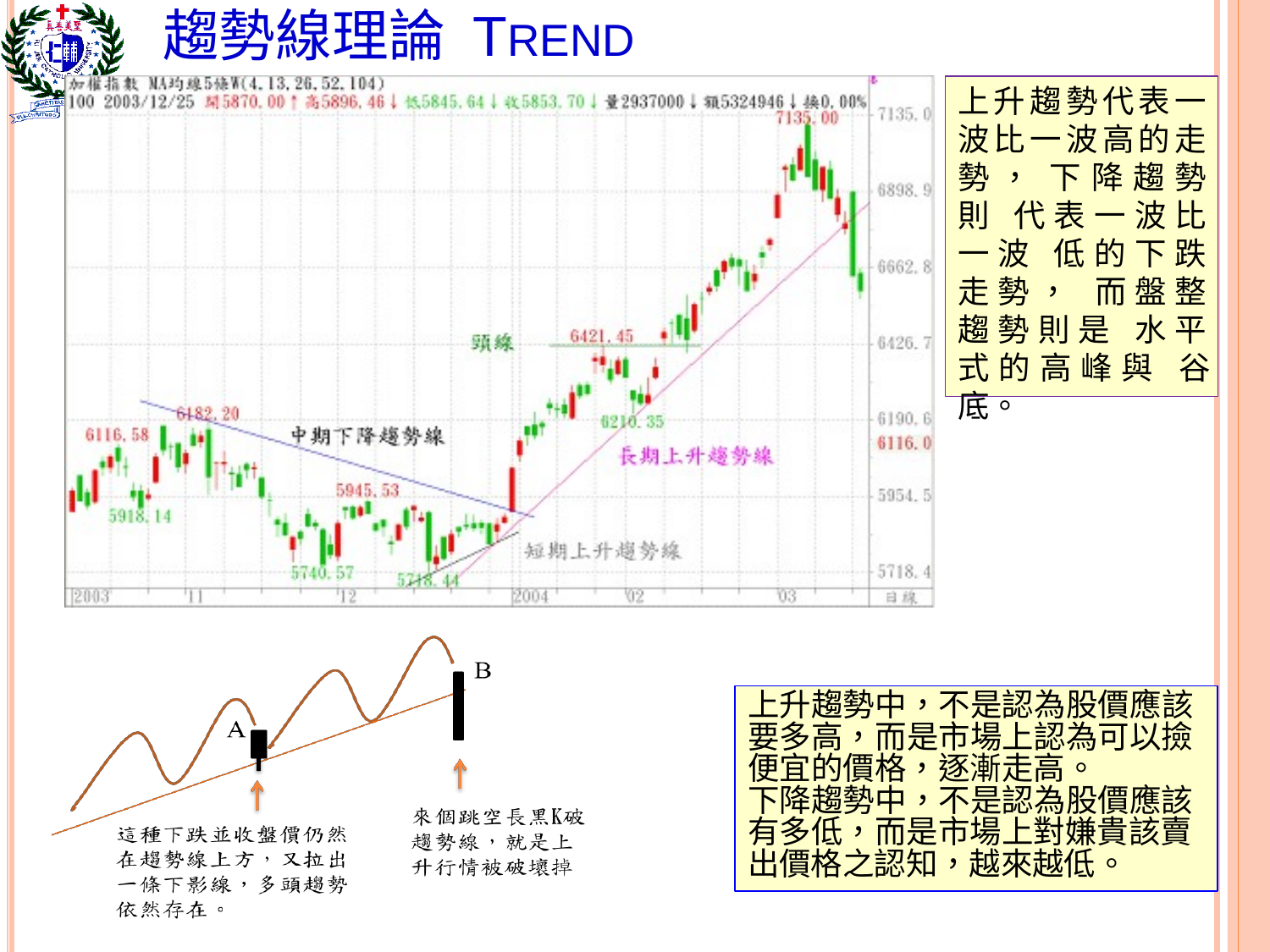

# 趨勢線理論TREND LINE

上升趨勢代表一 波比一波高的走 勢， 下降趨勢則 代表一波比一波 低的下跌走勢，  而盤整趨勢則是 水平式的高峰與 谷底。

上升趨勢中，不是認為股價應該 要多高，而是市場上認為可以撿 便宜的價格，逐漸走高。
下降趨勢中，不是認為股價應該 有多低，而是市場上對嫌貴該賣
出價格之認知，越來越低。